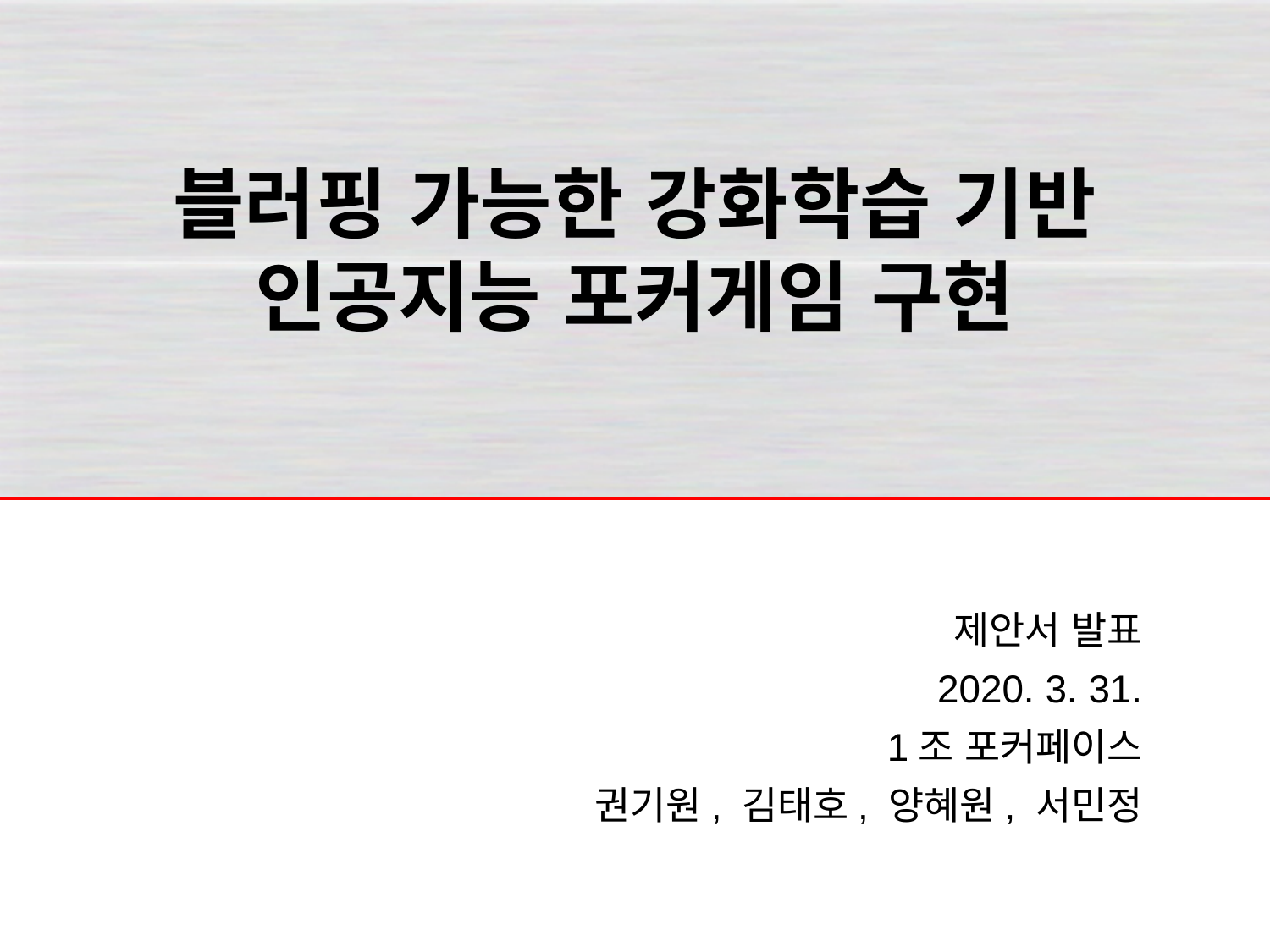

# 블러핑 가능한 강화학습 기반 인공지능 포커게임 구현
제안서 발표
2020. 3. 31.
1조 포커페이스
권기원, 김태호, 양혜원, 서민정